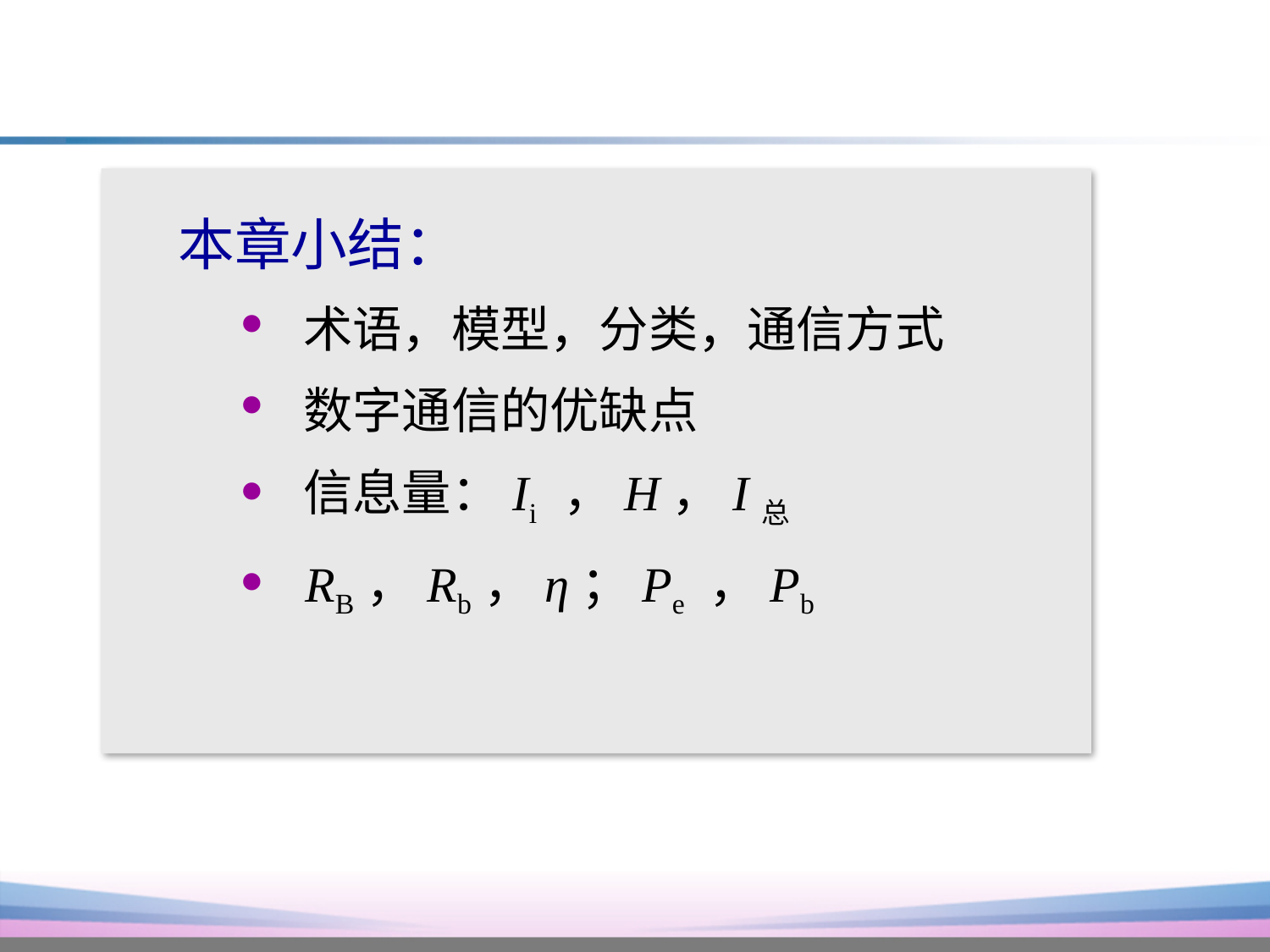

本章小结：
 术语，模型，分类，通信方式
 数字通信的优缺点
 信息量：Ii  ，H，I总
  RB，Rb，η；Pe ，Pb